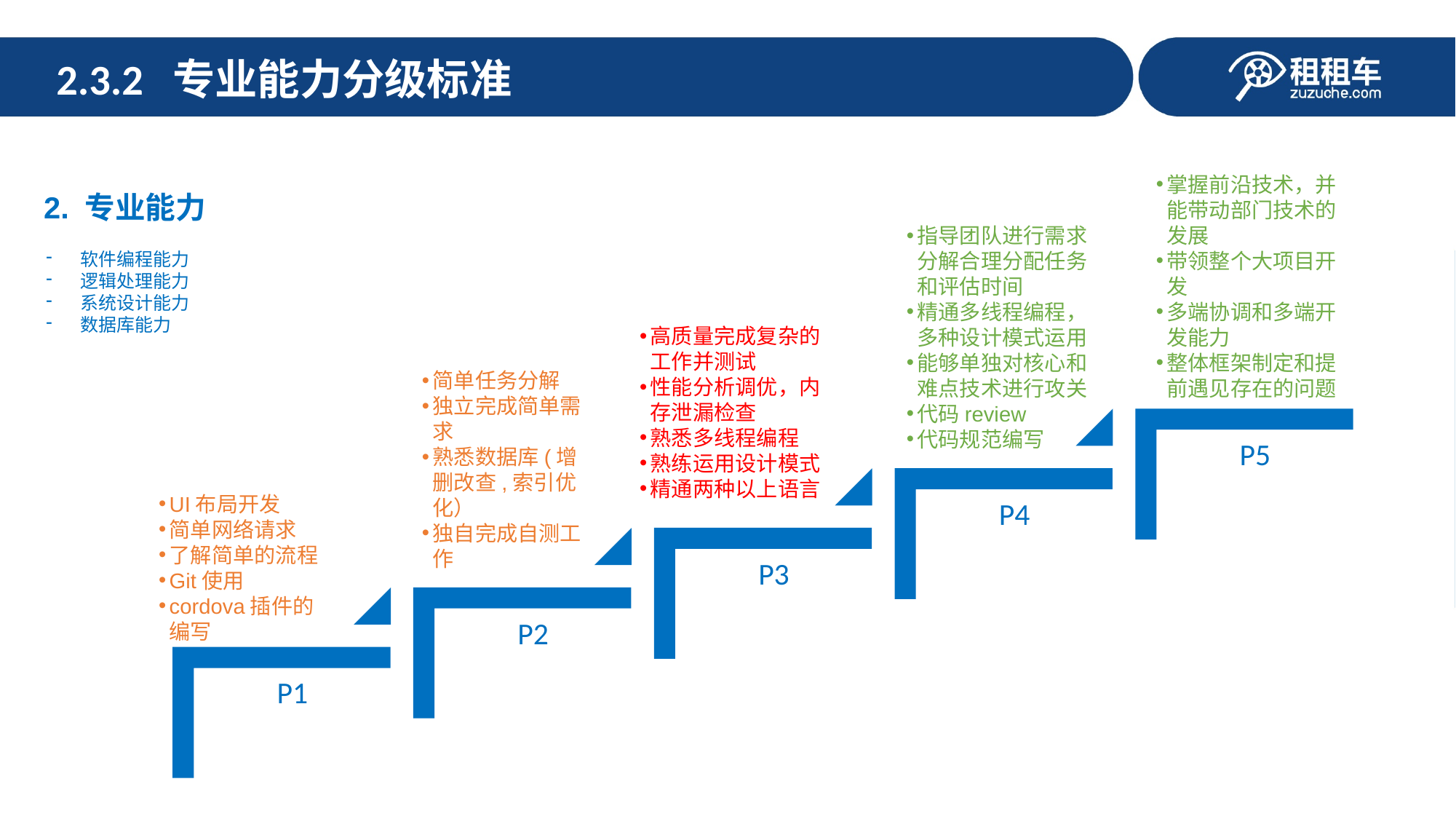

# 2.3.2  专业能力分级标准
掌握前沿技术，并能带动部门技术的发展
带领整个大项目开发
多端协调和多端开发能力
整体框架制定和提前遇见存在的问题
2. 专业能力
指导团队进行需求分解合理分配任务和评估时间
精通多线程编程，多种设计模式运用
能够单独对核心和难点技术进行攻关
代码review
代码规范编写

软件编程能力
逻辑处理能力
系统设计能力
数据库能力

高质量完成复杂的工作并测试
性能分析调优，内存泄漏检查
熟悉多线程编程
熟练运用设计模式
精通两种以上语言

简单任务分解
独立完成简单需求
熟悉数据库(增删改查,索引优化）
独自完成自测工作
P1
P2
P3
P4
P5
UI布局开发
简单网络请求
了解简单的流程
Git使用
cordova插件的编写